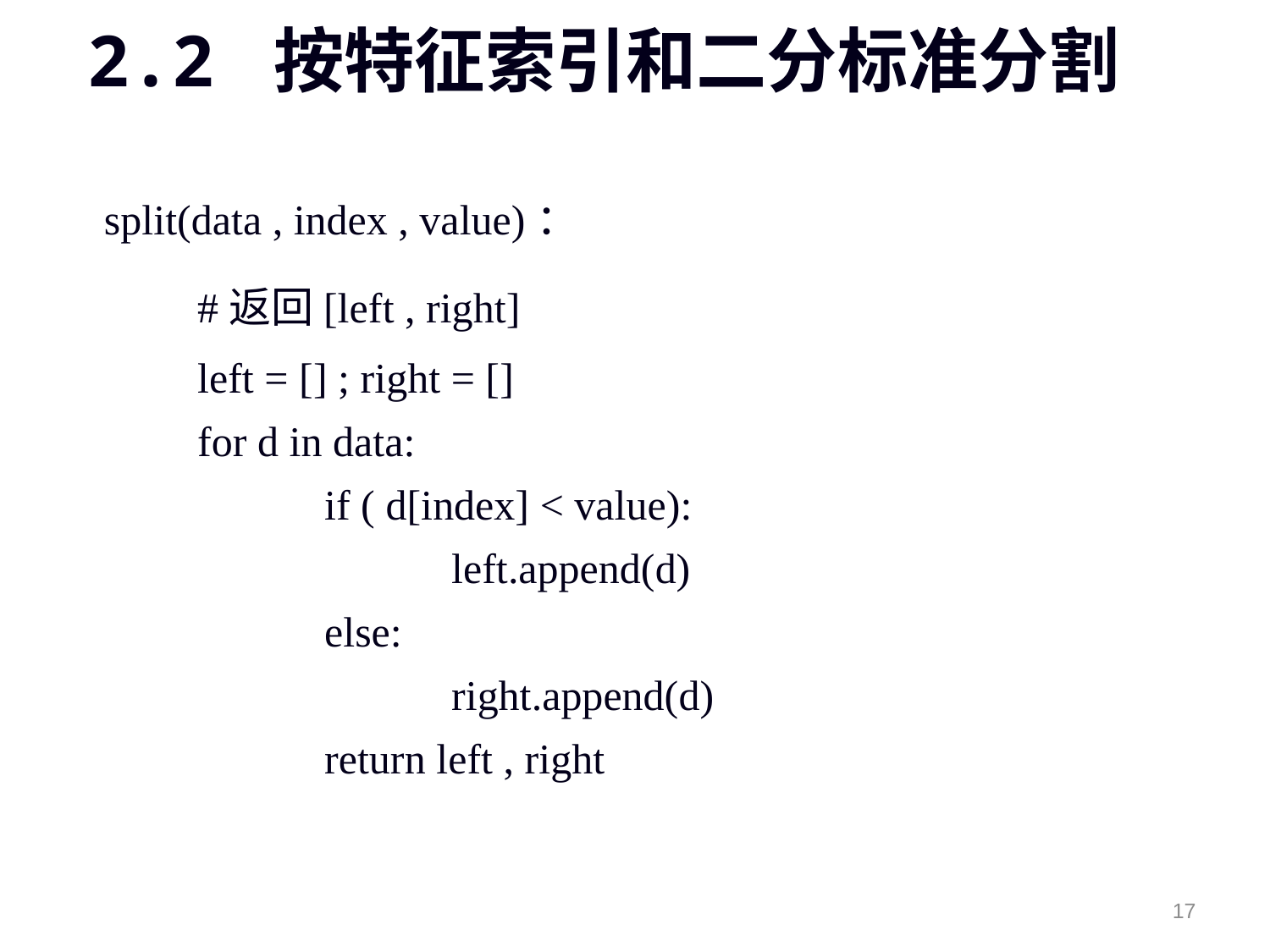

# 2.2 按特征索引和二分标准分割
split(data , index , value)：
#返回[left , right]
left = [] ; right = []
for d in data:
	if ( d[index] < value):
		left.append(d)
	else:
		right.append(d)
	return left , right